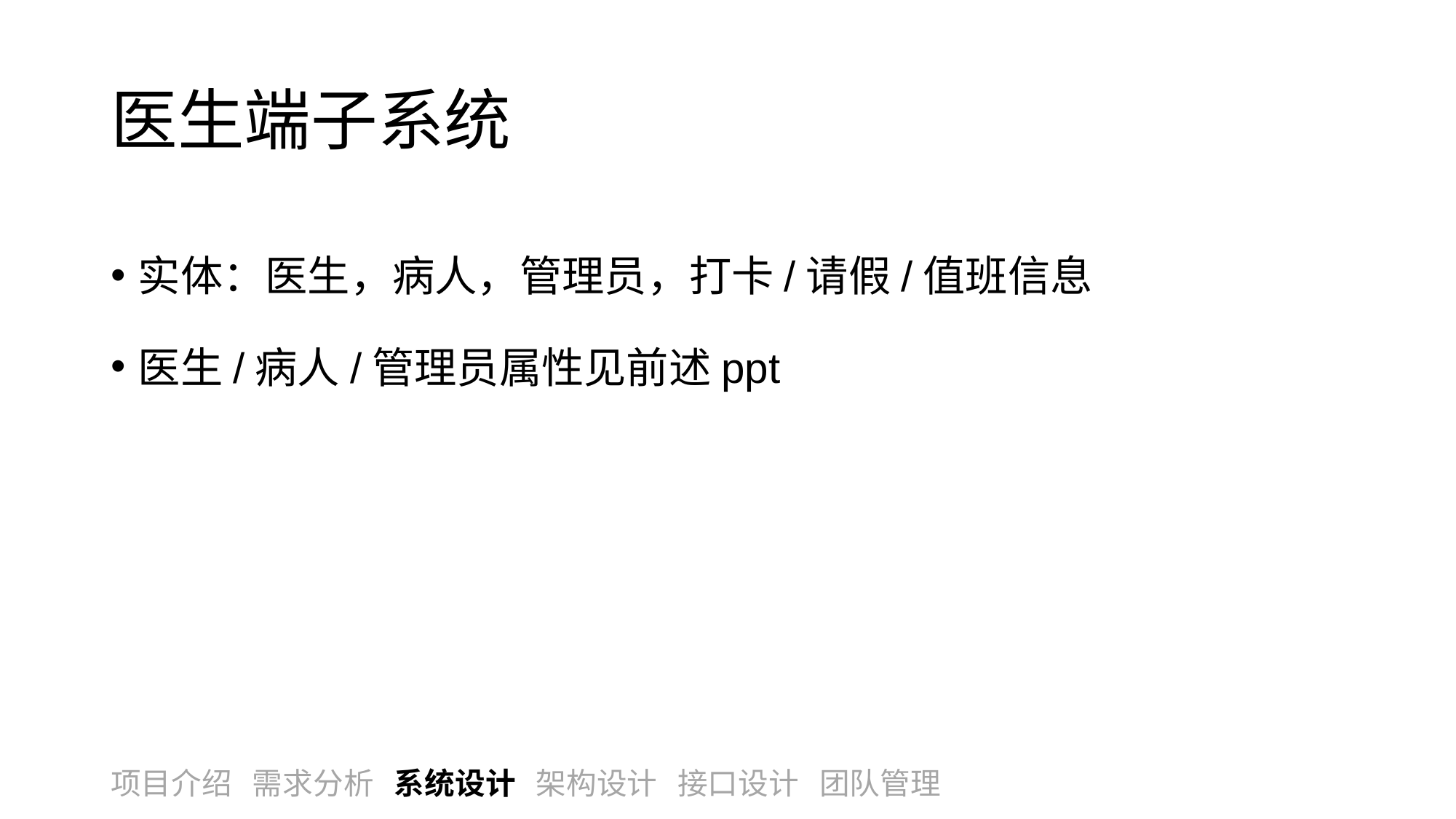

# 医生端子系统
实体：医生，病人，管理员，打卡/请假/值班信息
医生/病人/管理员属性见前述ppt